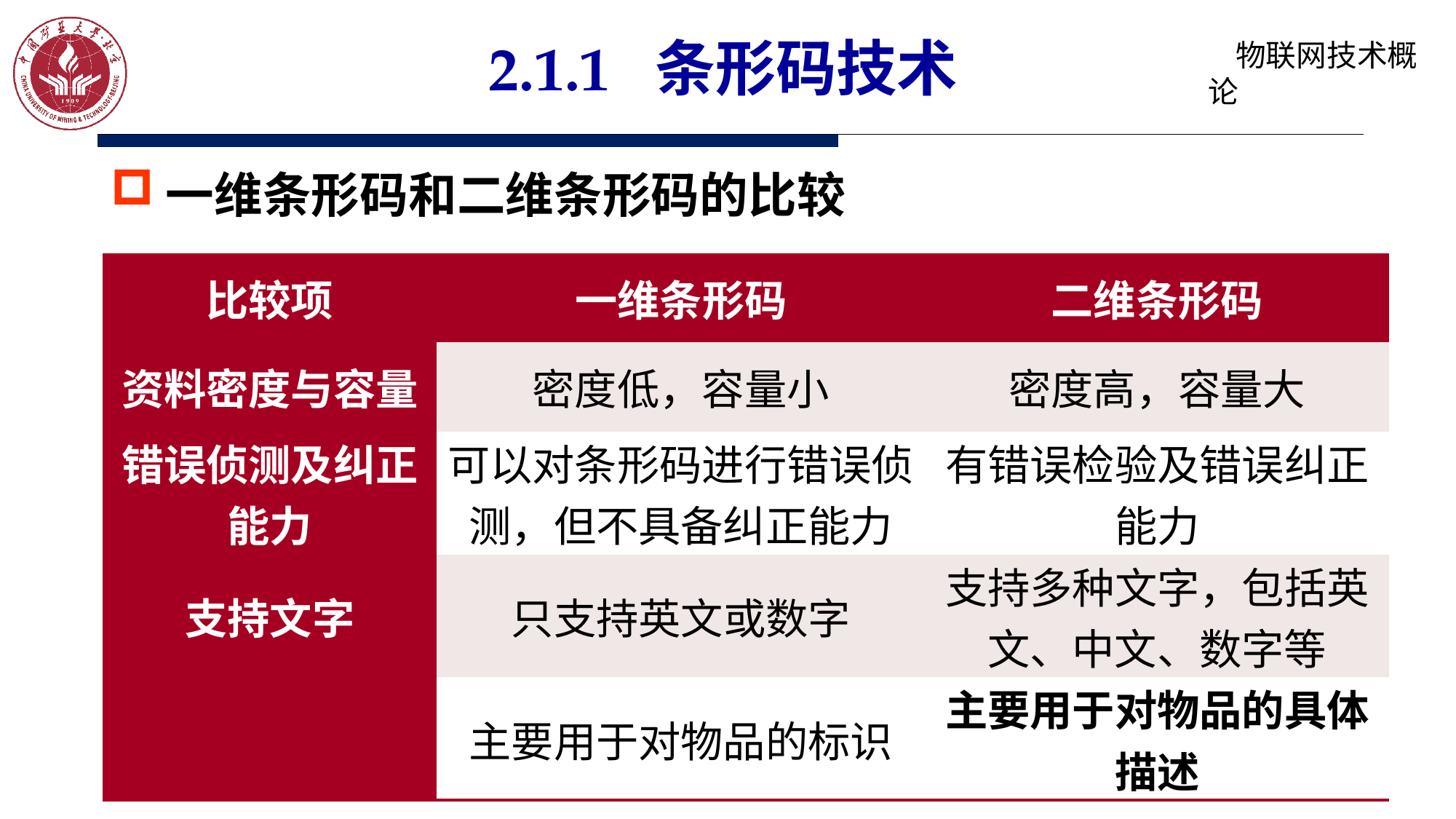

# 2.1.1  条形码技术
一维条形码和二维条形码的比较

| 比较项 | 一维条形码 | 二维条形码 |
| --- | --- | --- |
| 资料密度与容量 | 密度低，容量小 | 密度高，容量大 |
| 错误侦测及纠正能力 | 可以对条形码进行错误侦测，但不具备纠正能力 | 有错误检验及错误纠正能力 |
| 支持文字 | 只支持英文或数字 | 支持多种文字，包括英文、中文、数字等 |
| 主要用途 | 主要用于对物品的标识 | 主要用于对物品的具体描述 |